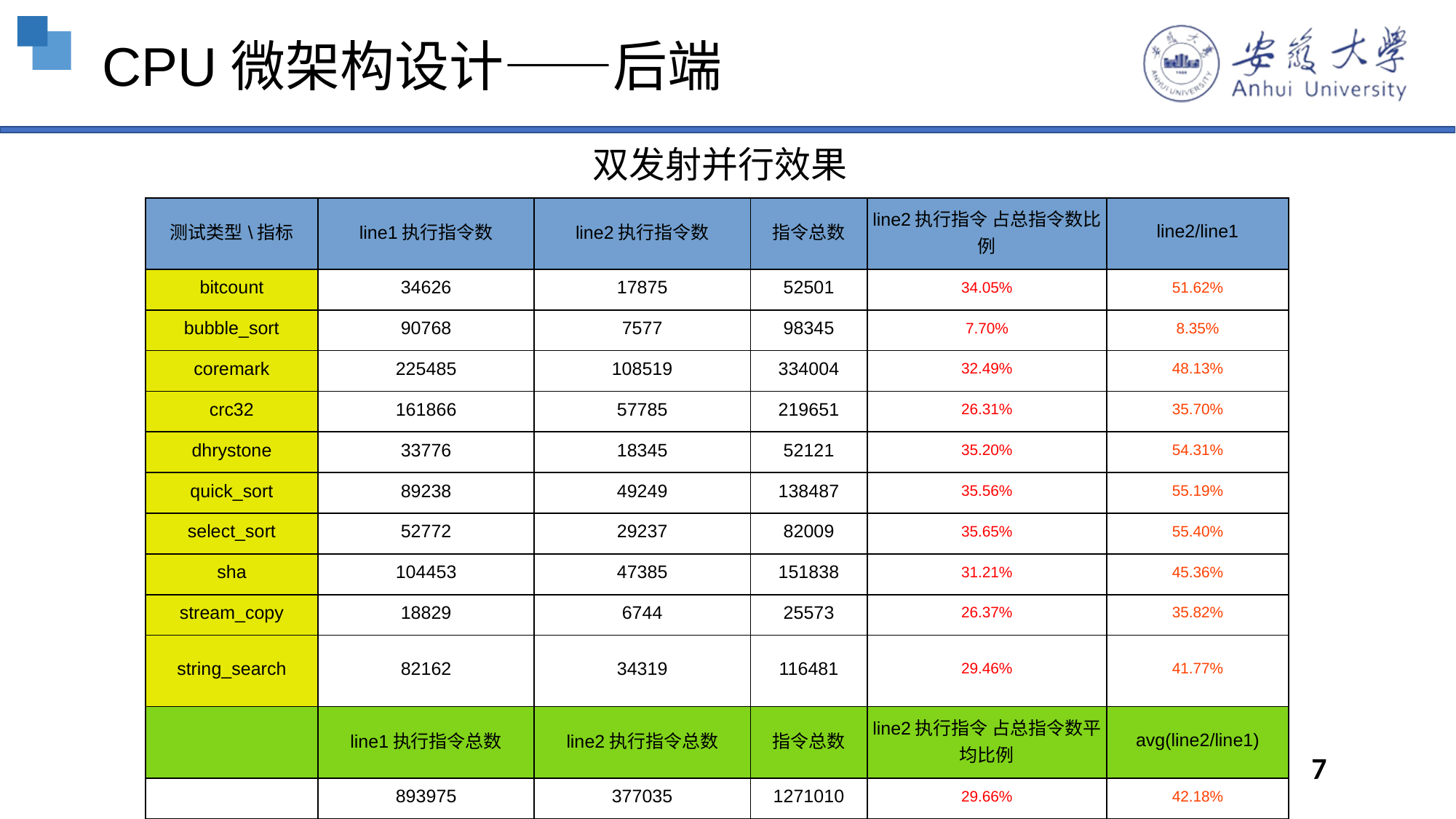

# CPU微架构设计——后端
双发射并行效果
| 测试类型\指标 | line1执行指令数 | line2执行指令数 | 指令总数 | line2执行指令 占总指令数比例 | line2/line1 |
| --- | --- | --- | --- | --- | --- |
| bitcount | 34626 | 17875 | 52501 | 34.05% | 51.62% |
| bubble\_sort | 90768 | 7577 | 98345 | 7.70% | 8.35% |
| coremark | 225485 | 108519 | 334004 | 32.49% | 48.13% |
| crc32 | 161866 | 57785 | 219651 | 26.31% | 35.70% |
| dhrystone | 33776 | 18345 | 52121 | 35.20% | 54.31% |
| quick\_sort | 89238 | 49249 | 138487 | 35.56% | 55.19% |
| select\_sort | 52772 | 29237 | 82009 | 35.65% | 55.40% |
| sha | 104453 | 47385 | 151838 | 31.21% | 45.36% |
| stream\_copy | 18829 | 6744 | 25573 | 26.37% | 35.82% |
| string\_search | 82162 | 34319 | 116481 | 29.46% | 41.77% |
|  | line1执行指令总数 | line2执行指令总数 | 指令总数 | line2执行指令 占总指令数平均比例 | avg(line2/line1) |
|  | 893975 | 377035 | 1271010 | 29.66% | 42.18% |

7